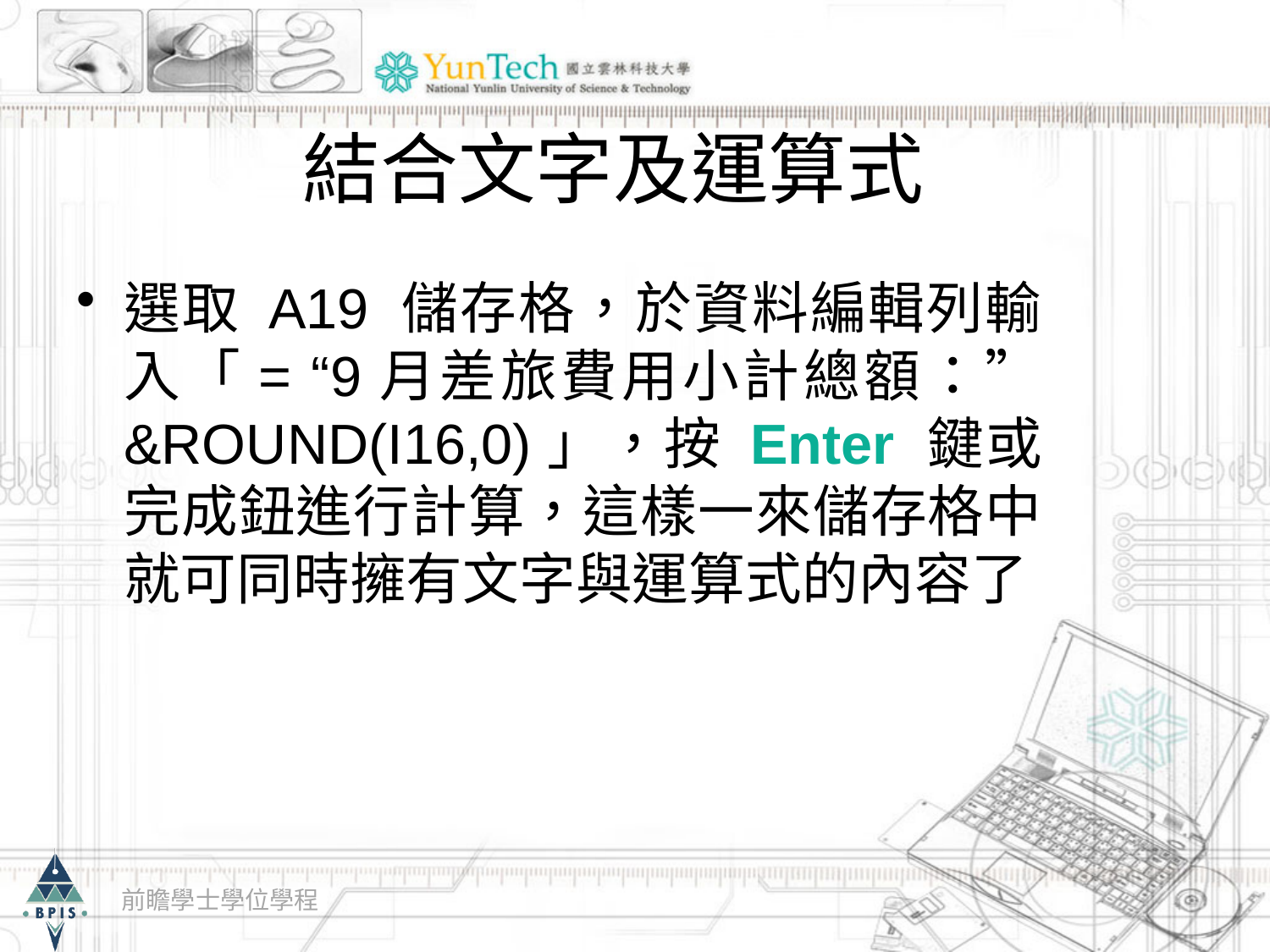

# 結合文字及運算式
選取 A19 儲存格，於資料編輯列輸入「= “9月差旅費用小計總額：” &ROUND(I16,0)」，按 Enter 鍵或完成鈕進行計算，這樣一來儲存格中就可同時擁有文字與運算式的內容了